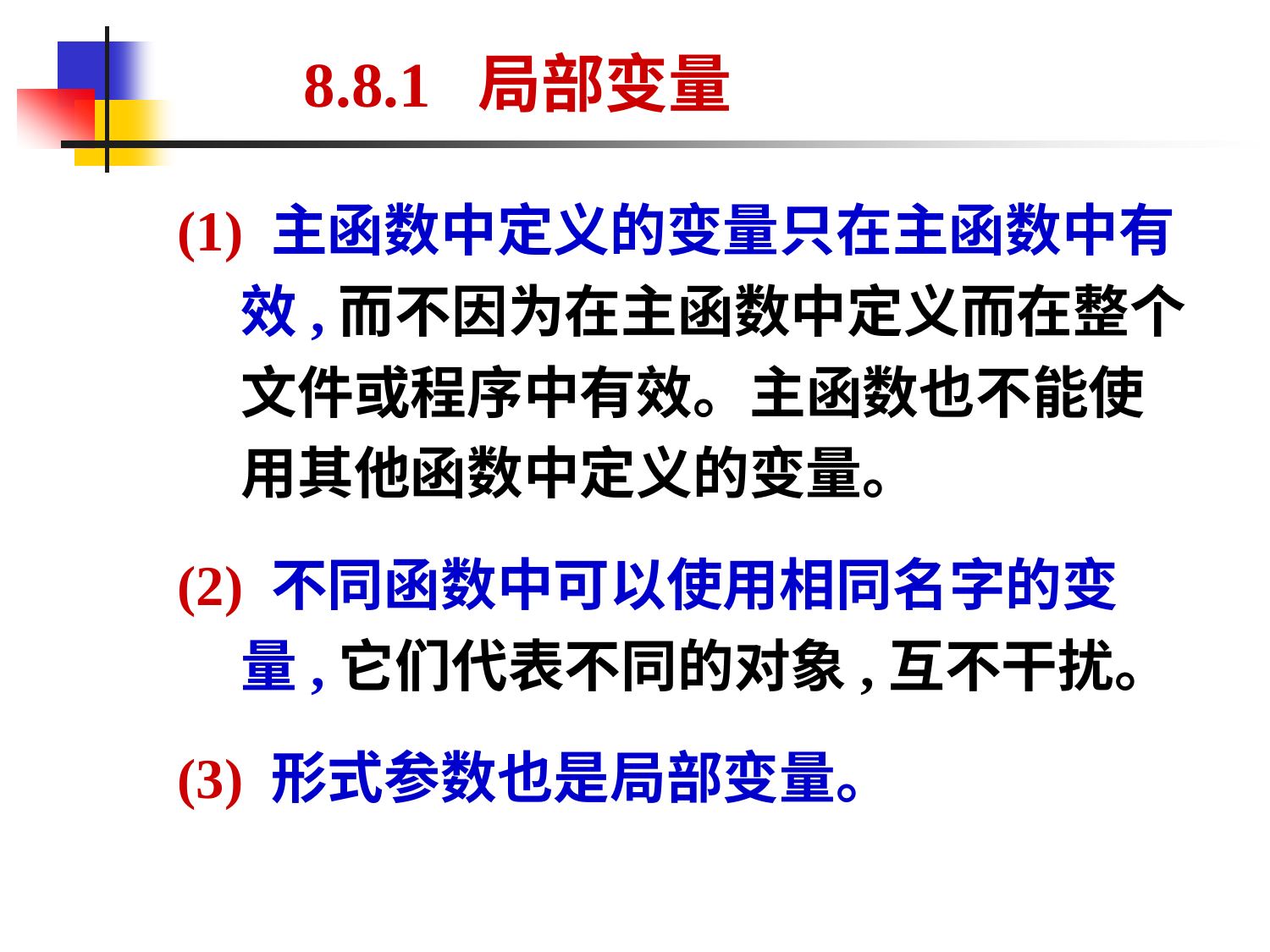

8.8.1  局部变量
(1) 主函数中定义的变量只在主函数中有效,而不因为在主函数中定义而在整个文件或程序中有效。主函数也不能使用其他函数中定义的变量。

(2) 不同函数中可以使用相同名字的变量,它们代表不同的对象,互不干扰。

(3) 形式参数也是局部变量。